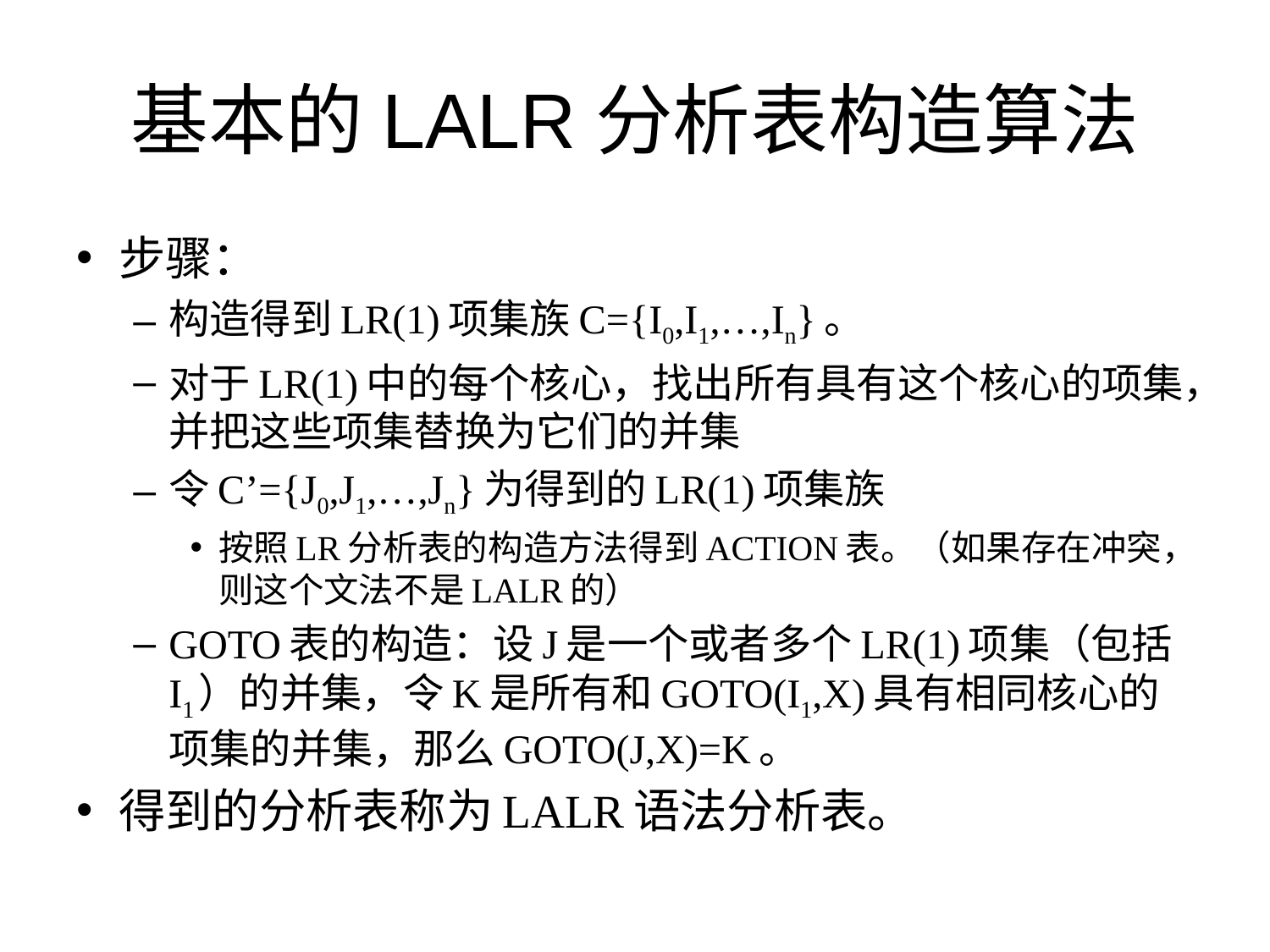

# 基本的LALR分析表构造算法
步骤：
构造得到LR(1)项集族C={I0,I1,…,In}。
对于LR(1)中的每个核心，找出所有具有这个核心的项集，并把这些项集替换为它们的并集
令C’={J0,J1,…,Jn}为得到的LR(1)项集族
按照LR分析表的构造方法得到ACTION表。（如果存在冲突，则这个文法不是LALR的）
GOTO表的构造：设J是一个或者多个LR(1)项集（包括I1）的并集，令K是所有和GOTO(I1,X)具有相同核心的项集的并集，那么GOTO(J,X)=K。
得到的分析表称为LALR语法分析表。